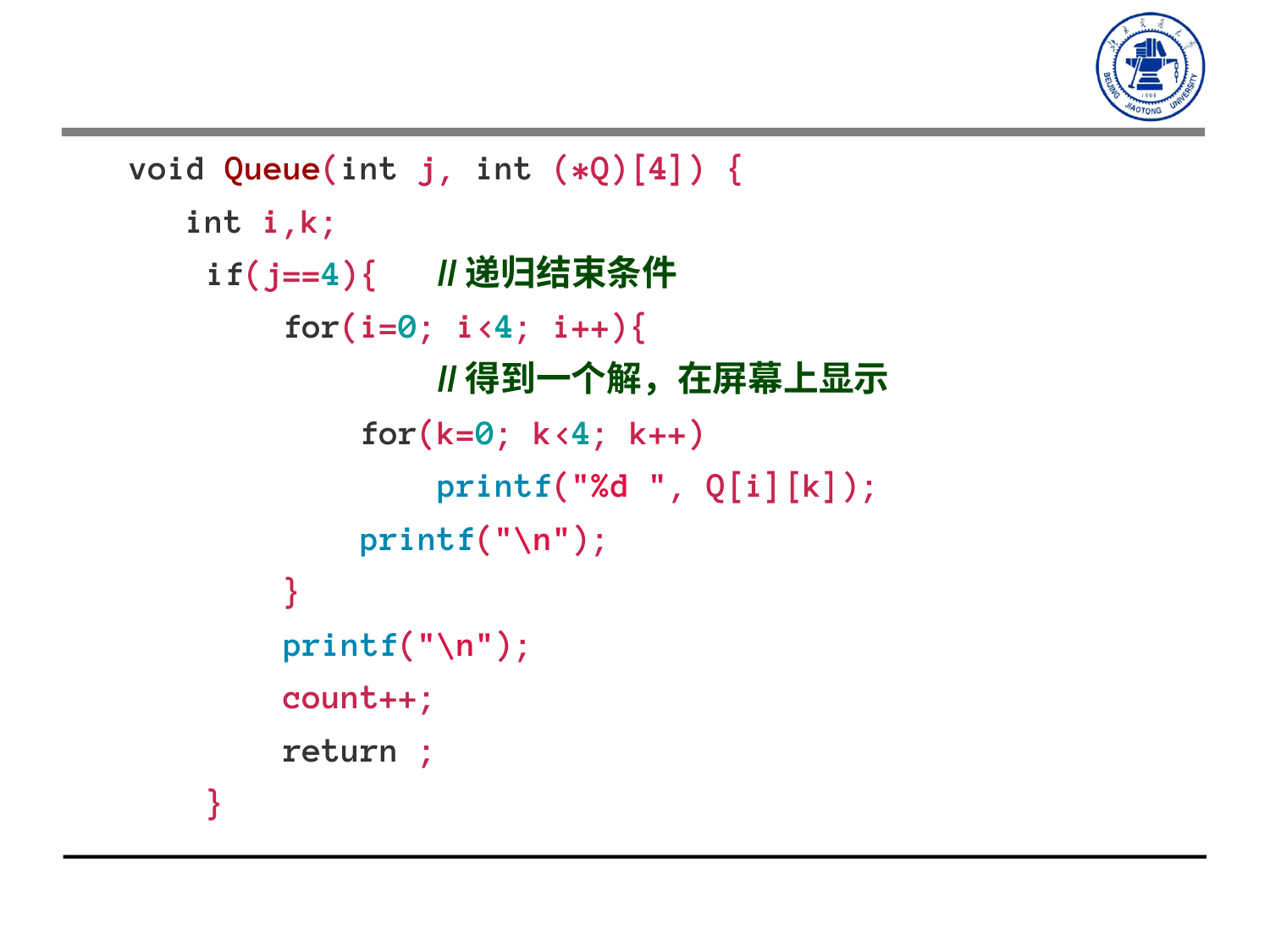

void Queue(int j, int (*Q)[4]) {
       int i,k;
    if(j==4){   //递归结束条件
        for(i=0; i<4; i++){
                //得到一个解，在屏幕上显示
            for(k=0; k<4; k++)
                printf("%d ", Q[i][k]);
            printf("\n");
        }
        printf("\n");
        count++;
        return ;
    }